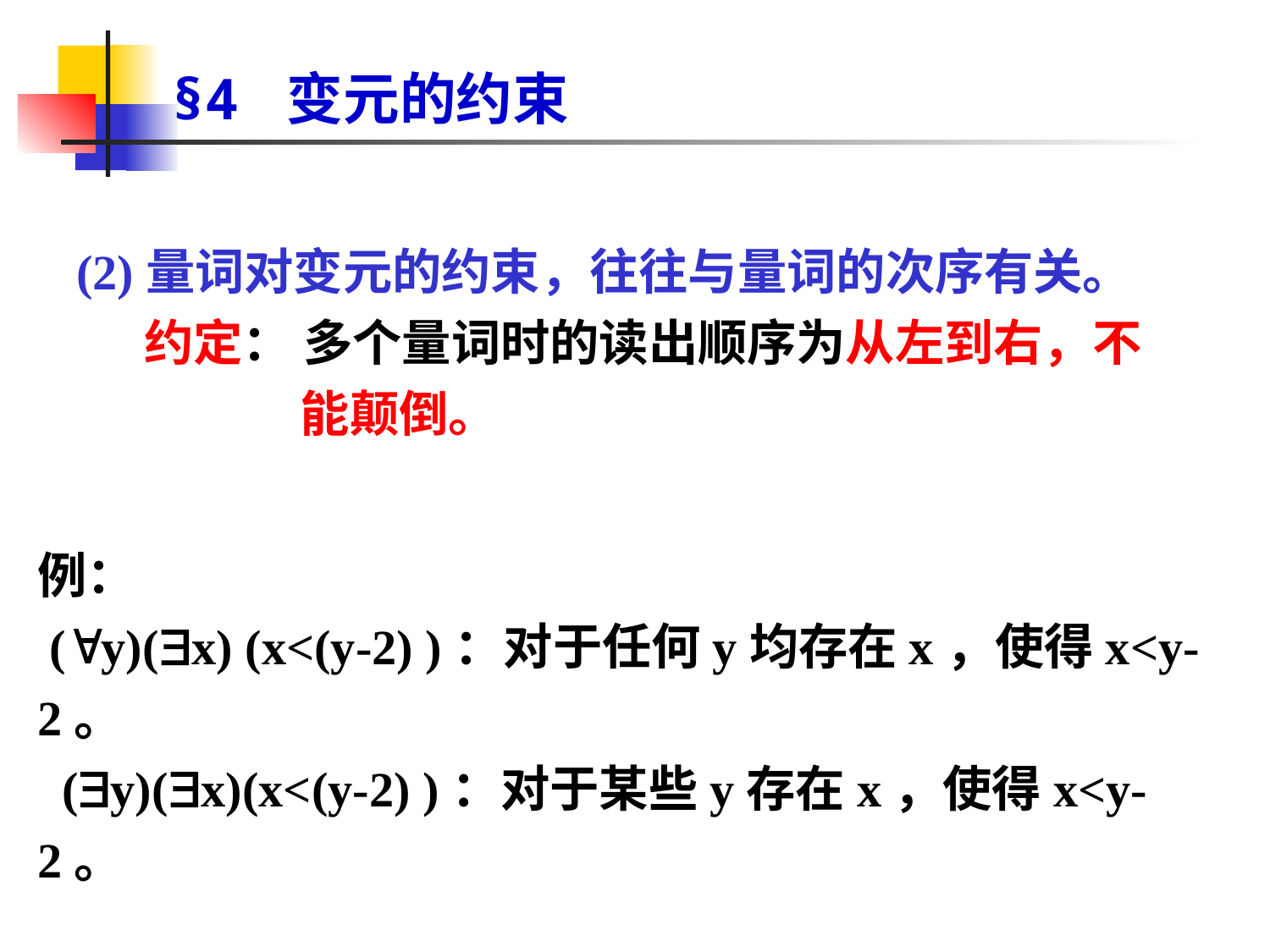

# §4 变元的约束
(2)量词对变元的约束，往往与量词的次序有关。
     约定： 多个量词时的读出顺序为从左到右，不能颠倒。
例：
 (∀y)(∃x) (x<(y-2) )：对于任何y均存在x，使得x<y-2。
  (∃y)(∃x)(x<(y-2) )：对于某些y存在x，使得x<y-2。
51